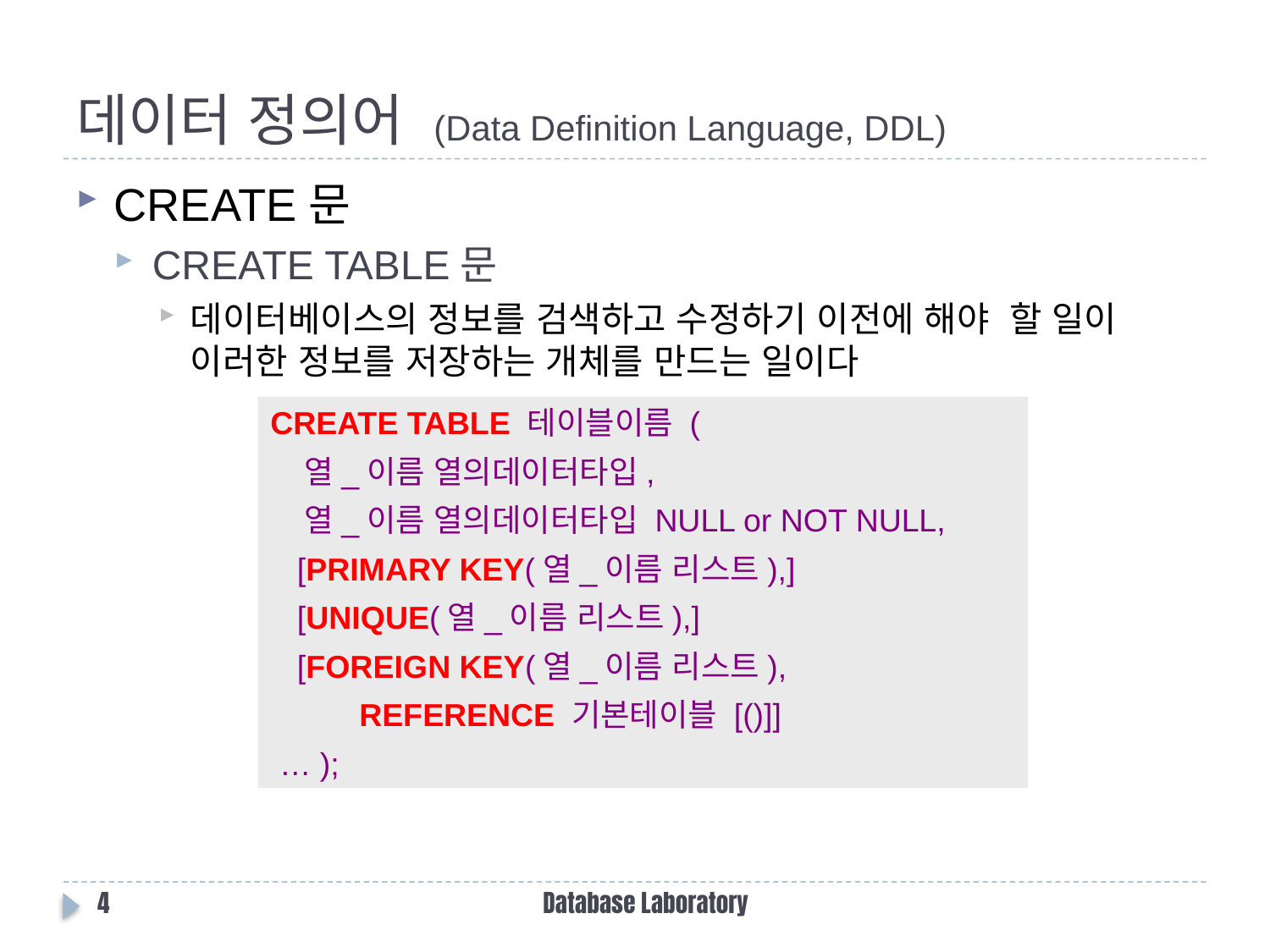

# 데이터 정의어 (Data Definition Language, DDL)
CREATE문
CREATE TABLE문
데이터베이스의 정보를 검색하고 수정하기 이전에 해야  할 일이 이러한 정보를 저장하는 개체를 만드는 일이다
CREATE TABLE 테이블이름 (
   열_이름 열의데이터타입,
   열_이름 열의데이터타입 NULL or NOT NULL,
   [PRIMARY KEY(열_이름 리스트),]
   [UNIQUE(열_이름 리스트),]
   [FOREIGN KEY(열_이름 리스트),
          REFERENCE 기본테이블 [()]]
 … );
4
Database Laboratory